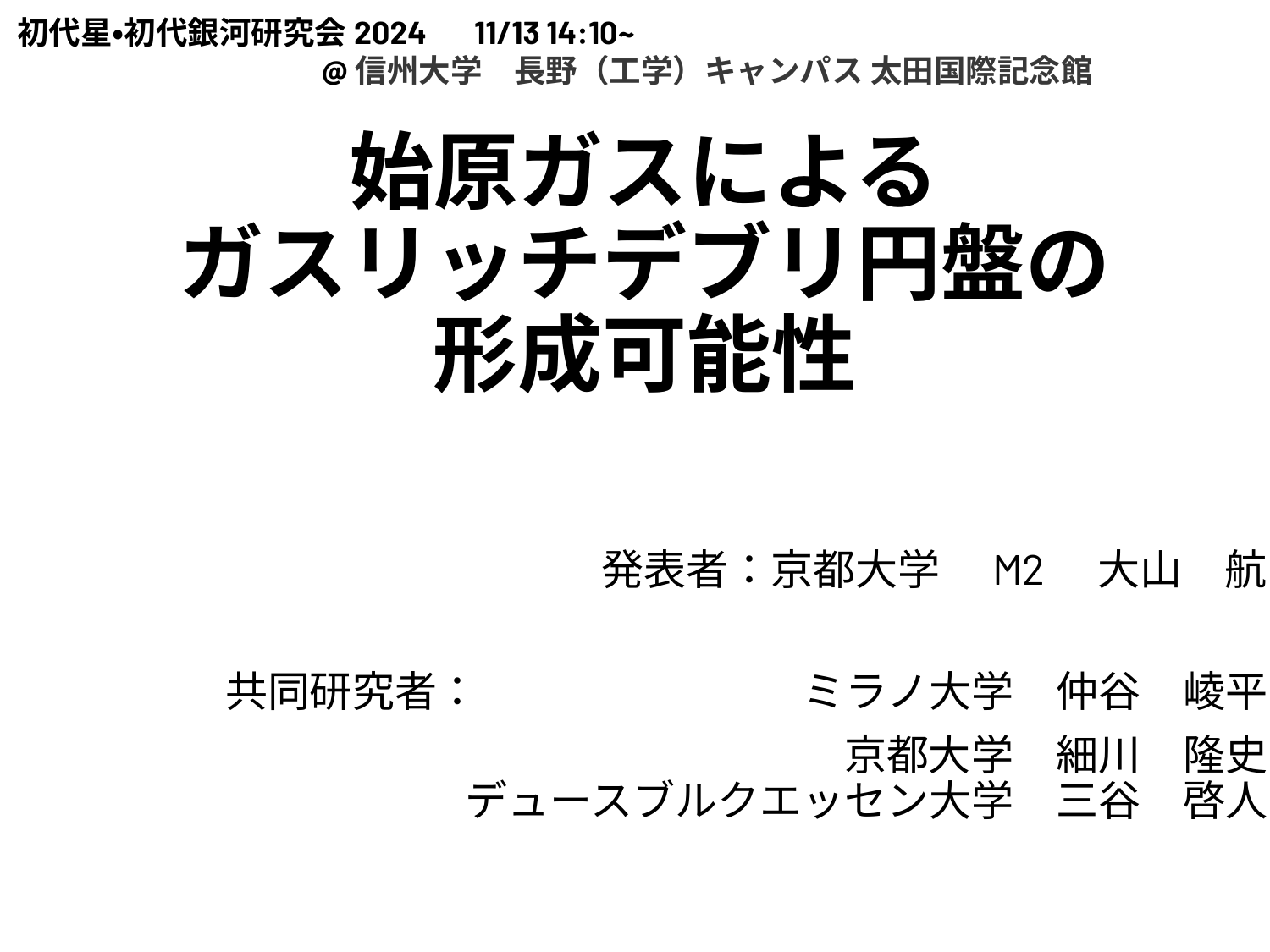

初代星・初代銀河研究会2024　11/13 14:10~
                                                @信州大学　長野（工学）キャンパス 太田国際記念館
# 始原ガスによる ガスリッチデブリ円盤の 形成可能性
発表者：京都大学　M2　大山　航

共同研究者：
ミラノ大学　仲谷　崚平
京都大学　細川　隆史
デュースブルクエッセン大学　三谷　啓人